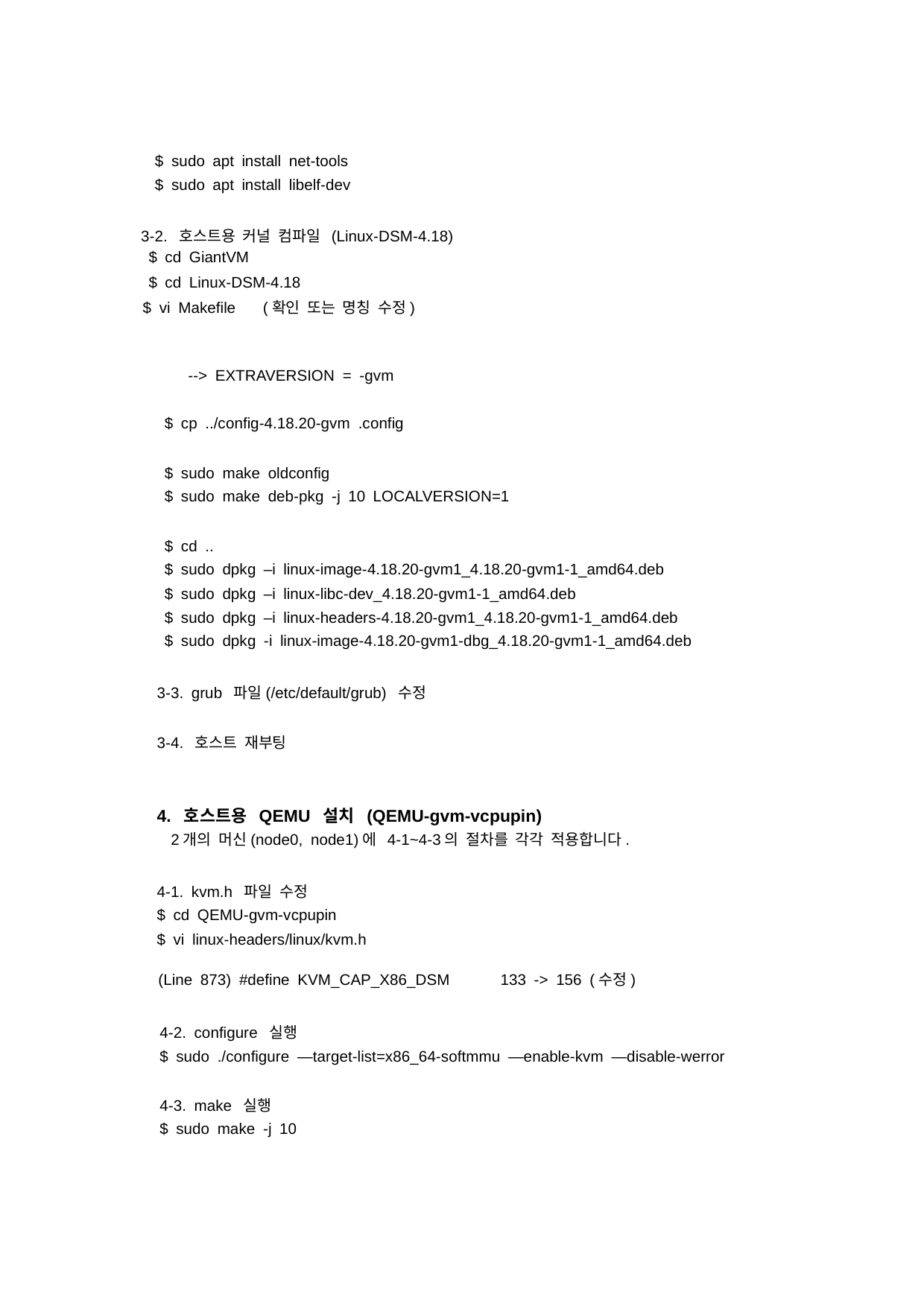

$  sudo  apt  install  net-tools
		$  sudo  apt  install  libelf-dev

3-2.  호스트용  커널  컴파일  (Linux-DSM-4.18)
	$  cd  GiantVM
	$  cd  Linux-DSM-4.18
$  vi  Makefile
(확인  또는  명칭  수정)
			-->  EXTRAVERSION  =  -gvm

	$  cp  ../config-4.18.20-gvm  .config

	$  sudo  make  oldconfig
	$  sudo  make  deb-pkg  -j  10  LOCALVERSION=1

	$  cd  ..
	$  sudo  dpkg  –i  linux-image-4.18.20-gvm1_4.18.20-gvm1-1_amd64.deb
	$  sudo  dpkg  –i  linux-libc-dev_4.18.20-gvm1-1_amd64.deb
	$  sudo  dpkg  –i  linux-headers-4.18.20-gvm1_4.18.20-gvm1-1_amd64.deb
	$  sudo  dpkg  -i  linux-image-4.18.20-gvm1-dbg_4.18.20-gvm1-1_amd64.deb

3-3.  grub  파일(/etc/default/grub)  수정

3-4.  호스트  재부팅

4.  호스트용  QEMU  설치  (QEMU-gvm-vcpupin)
		2개의  머신(node0,  node1)에  4-1~4-3의  절차를  각각  적용합니다.

4-1.  kvm.h  파일  수정
$  cd  QEMU-gvm-vcpupin
$  vi  linux-headers/linux/kvm.h
(Line  873)  #define  KVM_CAP_X86_DSM
133  ->  156  (수정)
4-2.  configure  실행
$  sudo  ./configure  —target-list=x86_64-softmmu  —enable-kvm  —disable-werror

4-3.  make  실행
$  sudo  make  -j  10